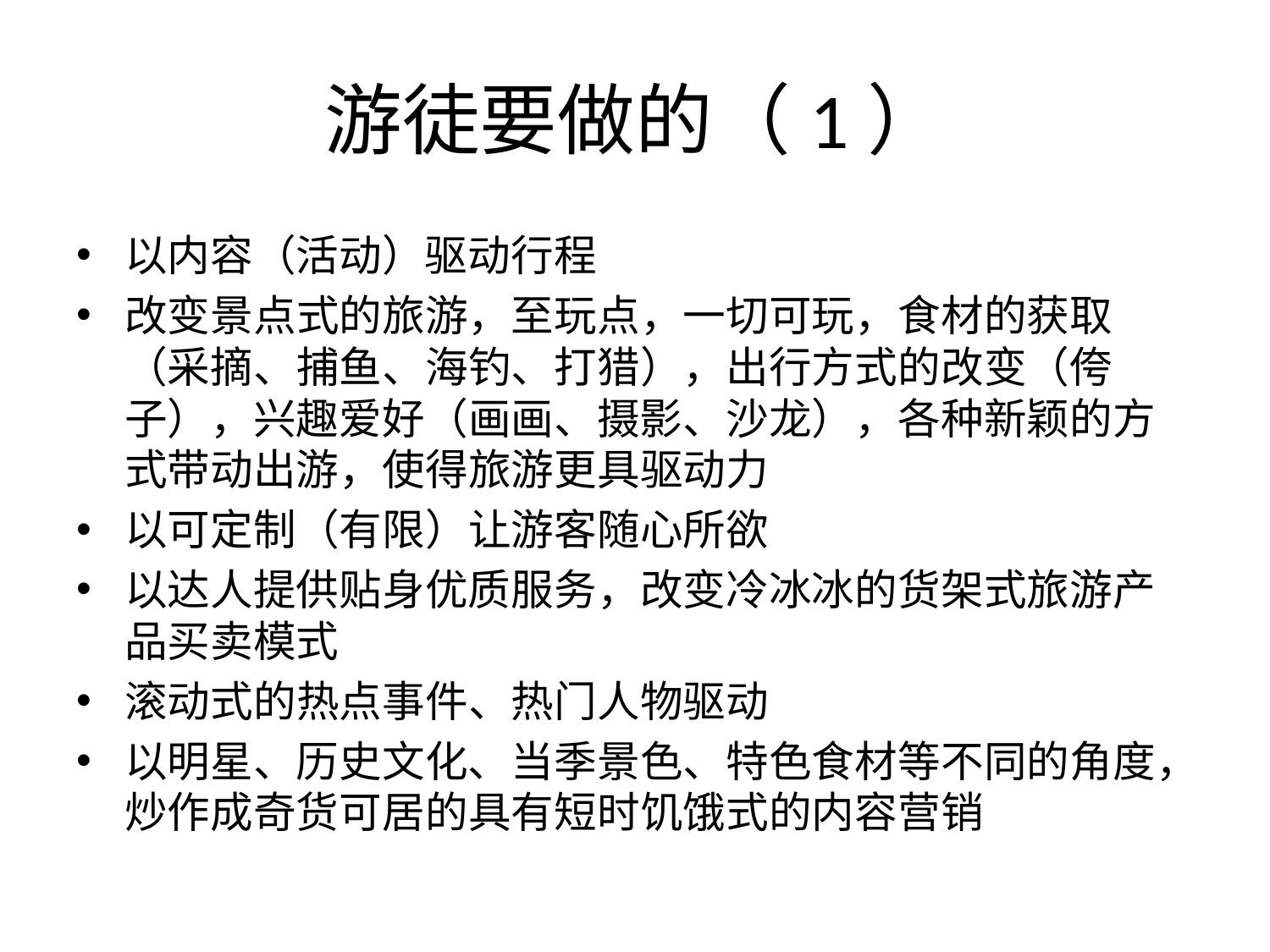

# 游徒要做的（1）
以内容（活动）驱动行程
改变景点式的旅游，至玩点，一切可玩，食材的获取（采摘、捕鱼、海钓、打猎），出行方式的改变（侉子），兴趣爱好（画画、摄影、沙龙），各种新颖的方式带动出游，使得旅游更具驱动力
以可定制（有限）让游客随心所欲
以达人提供贴身优质服务，改变冷冰冰的货架式旅游产品买卖模式
滚动式的热点事件、热门人物驱动
以明星、历史文化、当季景色、特色食材等不同的角度，炒作成奇货可居的具有短时饥饿式的内容营销